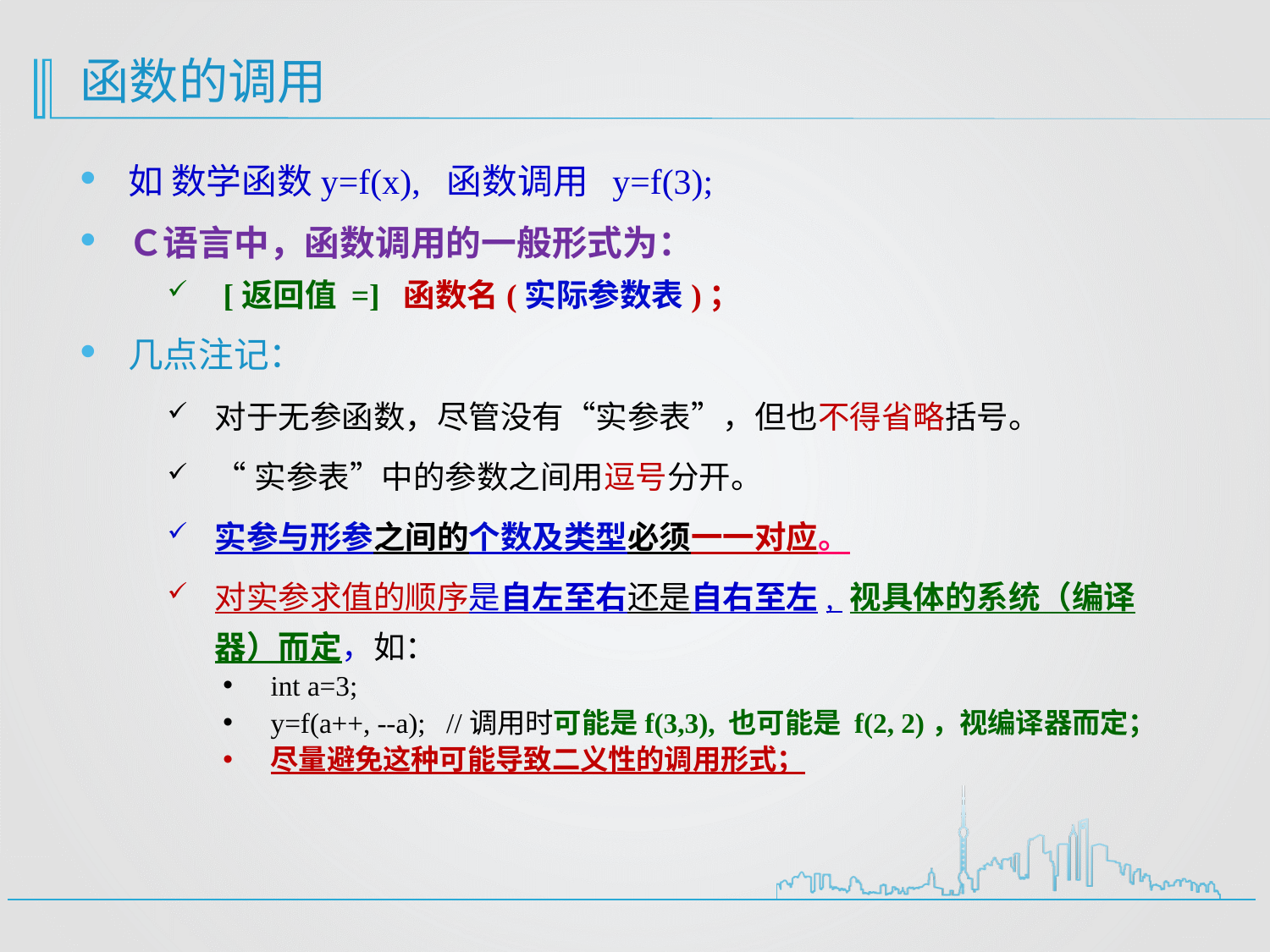

# 函数的调用
如 数学函数y=f(x),  函数调用  y=f(3);
Ｃ语言中，函数调用的一般形式为：
 [返回值 =]  函数名(实际参数表)；
几点注记：
对于无参函数，尽管没有“实参表”，但也不得省略括号。
“实参表”中的参数之间用逗号分开。
实参与形参之间的个数及类型必须一一对应。
对实参求值的顺序是自左至右还是自右至左, 视具体的系统（编译器）而定，如：
int a=3;
y=f(a++, --a);   //调用时可能是f(3,3), 也可能是 f(2, 2)，视编译器而定；
尽量避免这种可能导致二义性的调用形式；